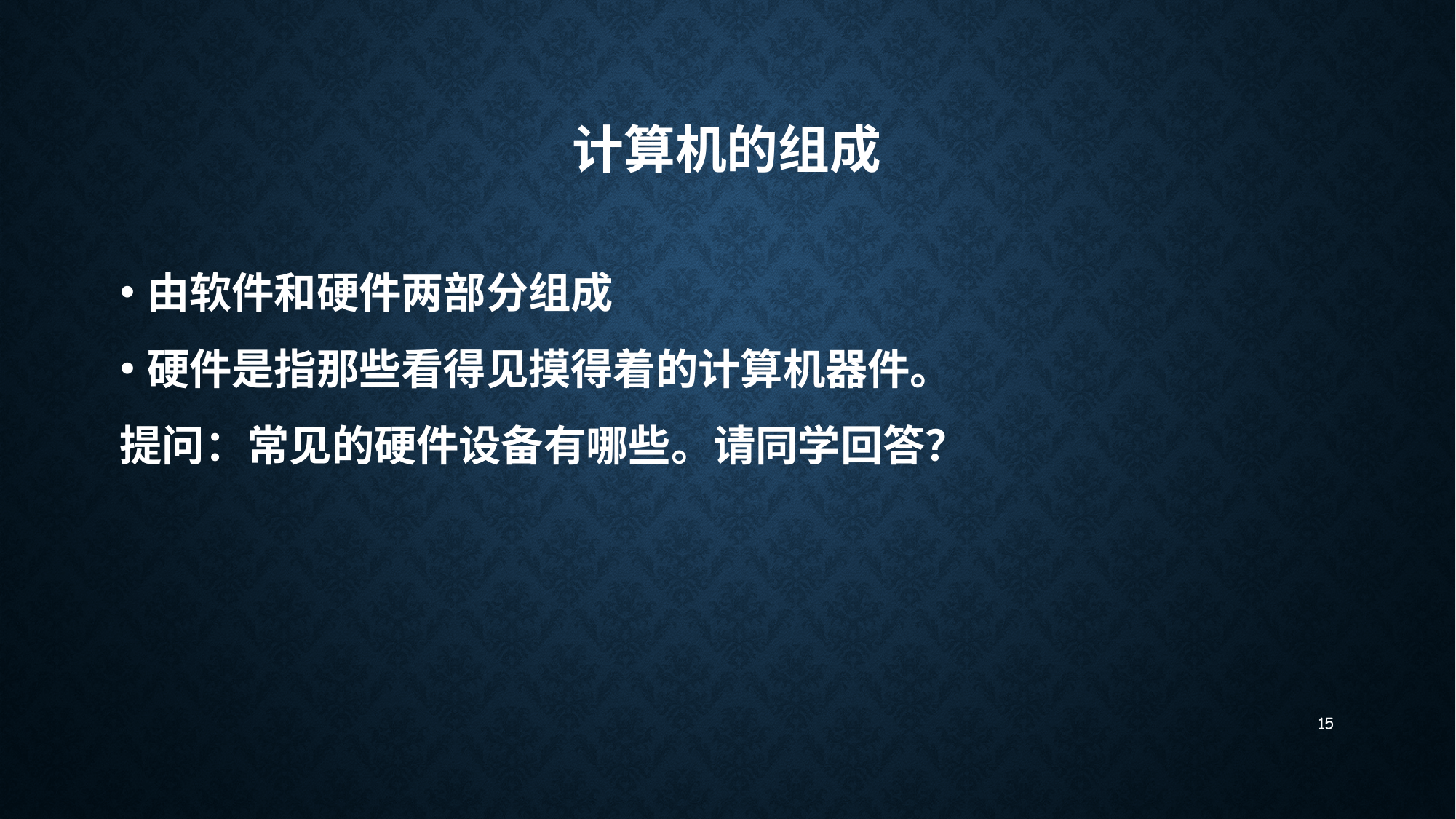

# 计算机的组成
由软件和硬件两部分组成
硬件是指那些看得见摸得着的计算机器件。
提问：常见的硬件设备有哪些。请同学回答？

15